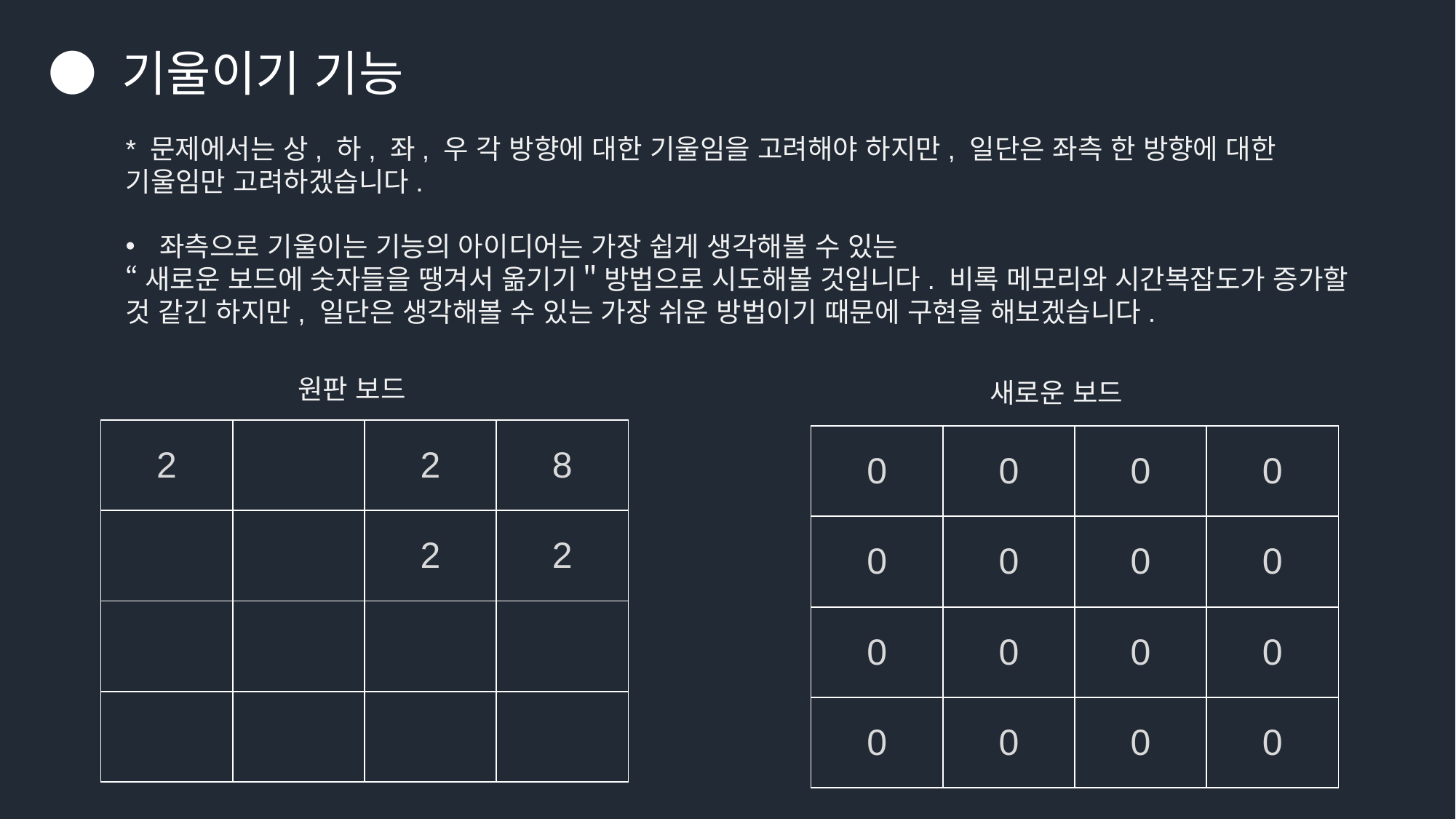

● 기울이기 기능
* 문제에서는 상, 하, 좌, 우 각 방향에 대한 기울임을 고려해야 하지만, 일단은 좌측 한 방향에 대한 기울임만 고려하겠습니다.
좌측으로 기울이는 기능의 아이디어는 가장 쉽게 생각해볼 수 있는
“새로운 보드에 숫자들을 땡겨서 옮기기＂방법으로 시도해볼 것입니다. 비록 메모리와 시간복잡도가 증가할 것 같긴 하지만, 일단은 생각해볼 수 있는 가장 쉬운 방법이기 때문에 구현을 해보겠습니다.
원판 보드
새로운 보드
| 2 |  | 2 | 8 |
| --- | --- | --- | --- |
|  |  | 2 | 2 |
|  |  |  |  |
|  |  |  |  |
| 0 | 0 | 0 | 0 |
| --- | --- | --- | --- |
| 0 | 0 | 0 | 0 |
| 0 | 0 | 0 | 0 |
| 0 | 0 | 0 | 0 |